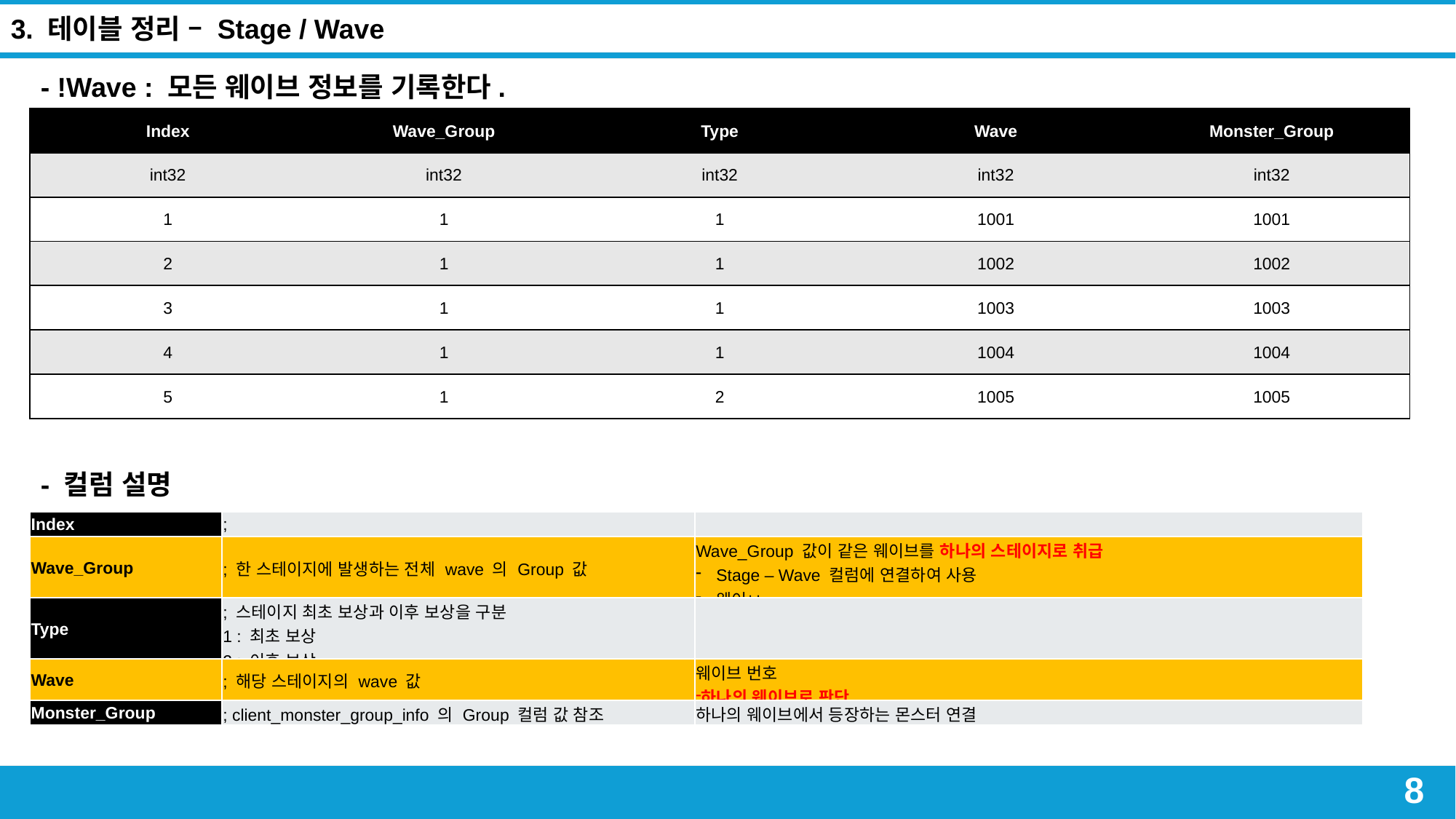

3. 테이블 정리 – Stage / Wave
- !Wave : 모든 웨이브 정보를 기록한다.
| Index | Wave\_Group | Type | Wave | Monster\_Group |
| --- | --- | --- | --- | --- |
| int32 | int32 | int32 | int32 | int32 |
| 1 | 1 | 1 | 1001 | 1001 |
| 2 | 1 | 1 | 1002 | 1002 |
| 3 | 1 | 1 | 1003 | 1003 |
| 4 | 1 | 1 | 1004 | 1004 |
| 5 | 1 | 2 | 1005 | 1005 |
- 컬럼 설명
| Index | ; |  |
| --- | --- | --- |
| Wave\_Group | ; 한 스테이지에 발생하는 전체 wave 의 Group 값 | Wave\_Group 값이 같은 웨이브를 하나의 스테이지로 취급 Stage – Wave 컬럼에 연결하여 사용 웨이ㅂ |
| Type | ; 스테이지 최초 보상과 이후 보상을 구분 1 : 최초 보상 2 : 이후 보상 |  |
| Wave | ; 해당 스테이지의 wave 값 | 웨이브 번호 하나의 웨이브로 판단 |
| Monster\_Group | ; client\_monster\_group\_info 의 Group 컬럼 값 참조 | 하나의 웨이브에서 등장하는 몬스터 연결 |
8